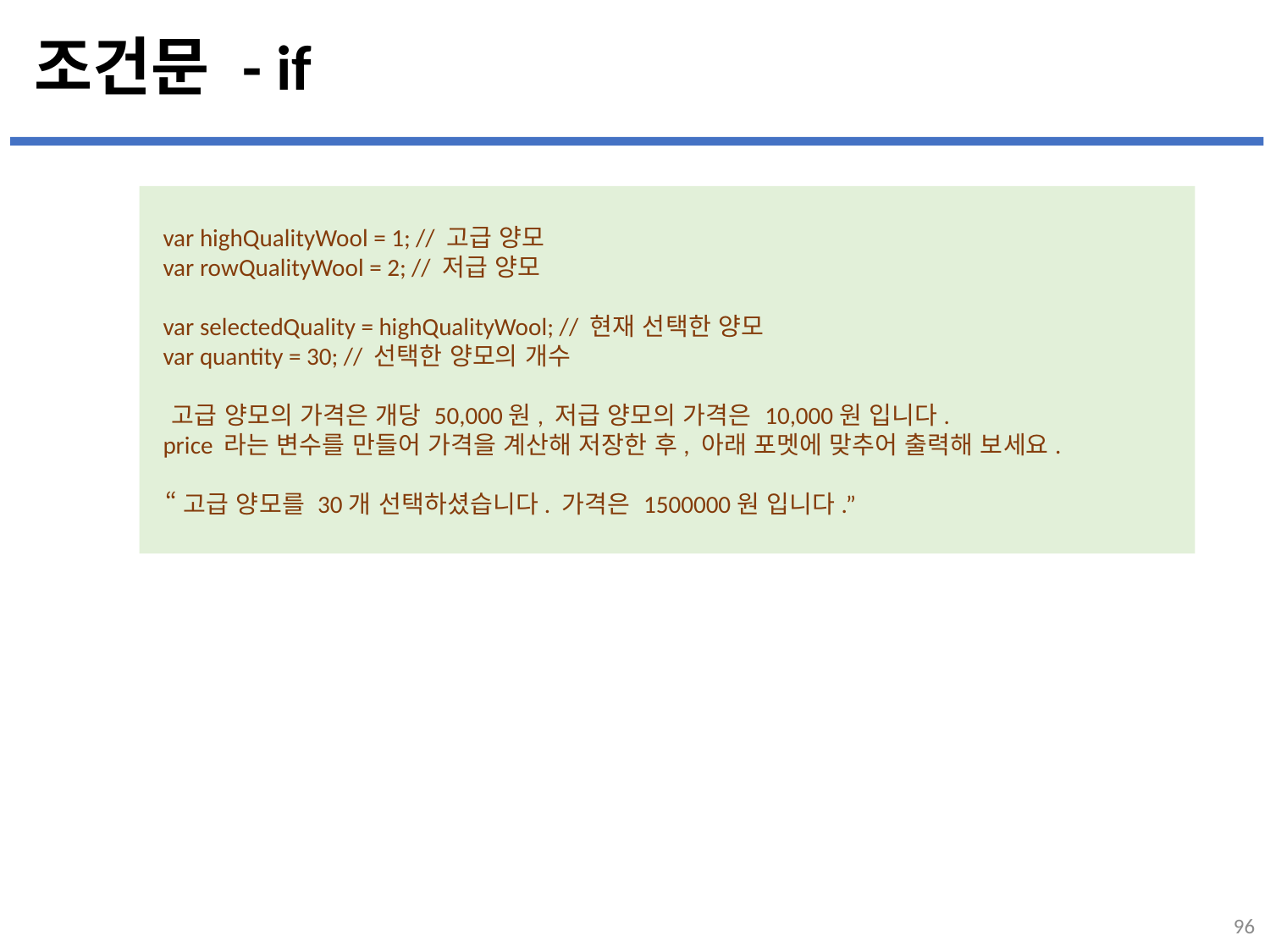

# 조건문 - if

  var highQualityWool = 1; // 고급 양모
  var rowQualityWool = 2; // 저급 양모

  var selectedQuality = highQualityWool; // 현재 선택한 양모
  var quantity = 30; // 선택한 양모의 개수

  고급 양모의 가격은 개당 50,000원, 저급 양모의 가격은 10,000원 입니다.
  price 라는 변수를 만들어 가격을 계산해 저장한 후, 아래 포멧에 맞추어 출력해 보세요.

  “고급 양모를 30개 선택하셨습니다. 가격은 1500000원 입니다.”

96